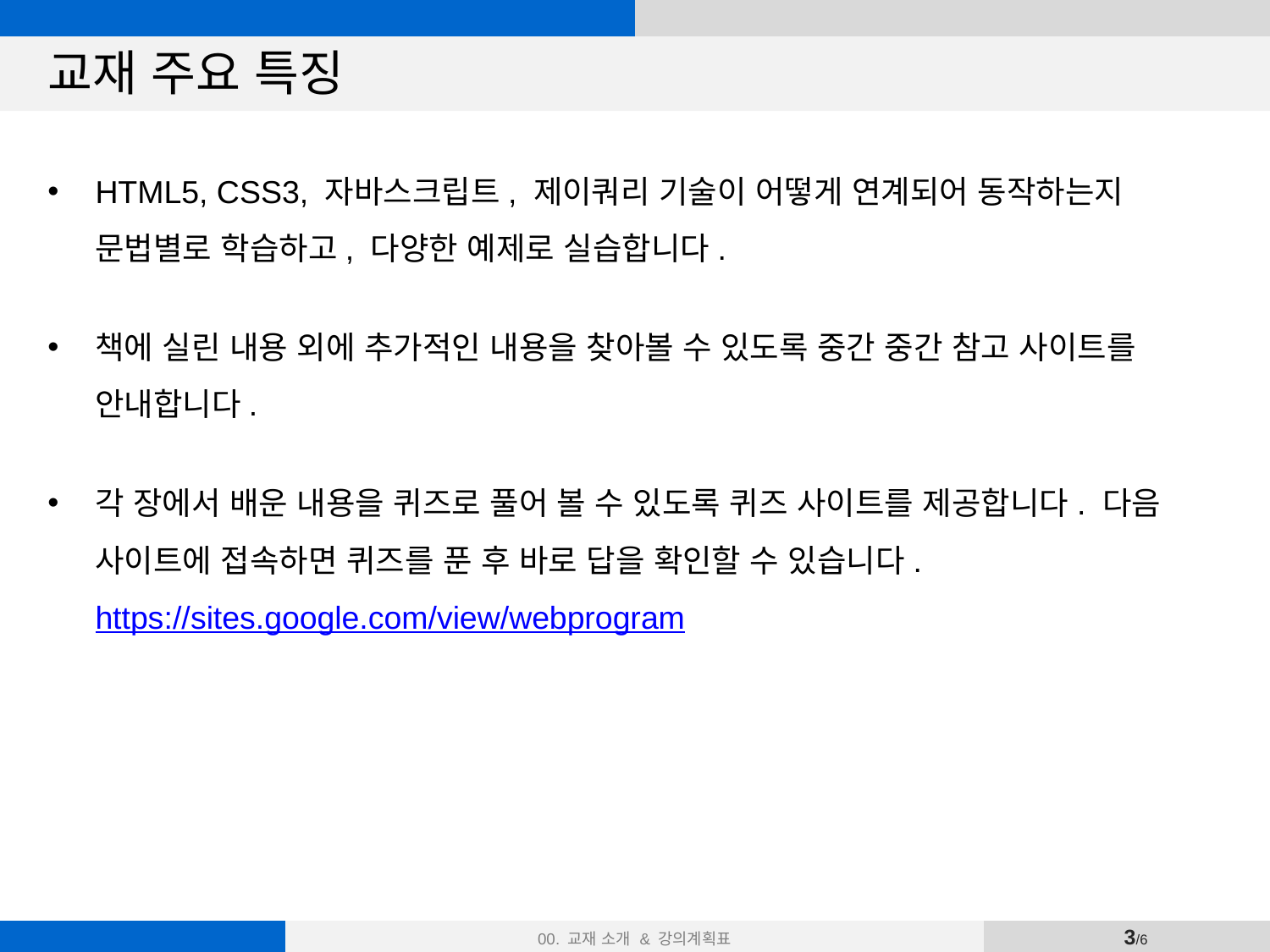

# 교재 주요 특징
HTML5, CSS3, 자바스크립트, 제이쿼리 기술이 어떻게 연계되어 동작하는지 문법별로 학습하고, 다양한 예제로 실습합니다.

책에 실린 내용 외에 추가적인 내용을 찾아볼 수 있도록 중간 중간 참고 사이트를 안내합니다.

각 장에서 배운 내용을 퀴즈로 풀어 볼 수 있도록 퀴즈 사이트를 제공합니다. 다음 사이트에 접속하면 퀴즈를 푼 후 바로 답을 확인할 수 있습니다.
https://sites.google.com/view/webprogram